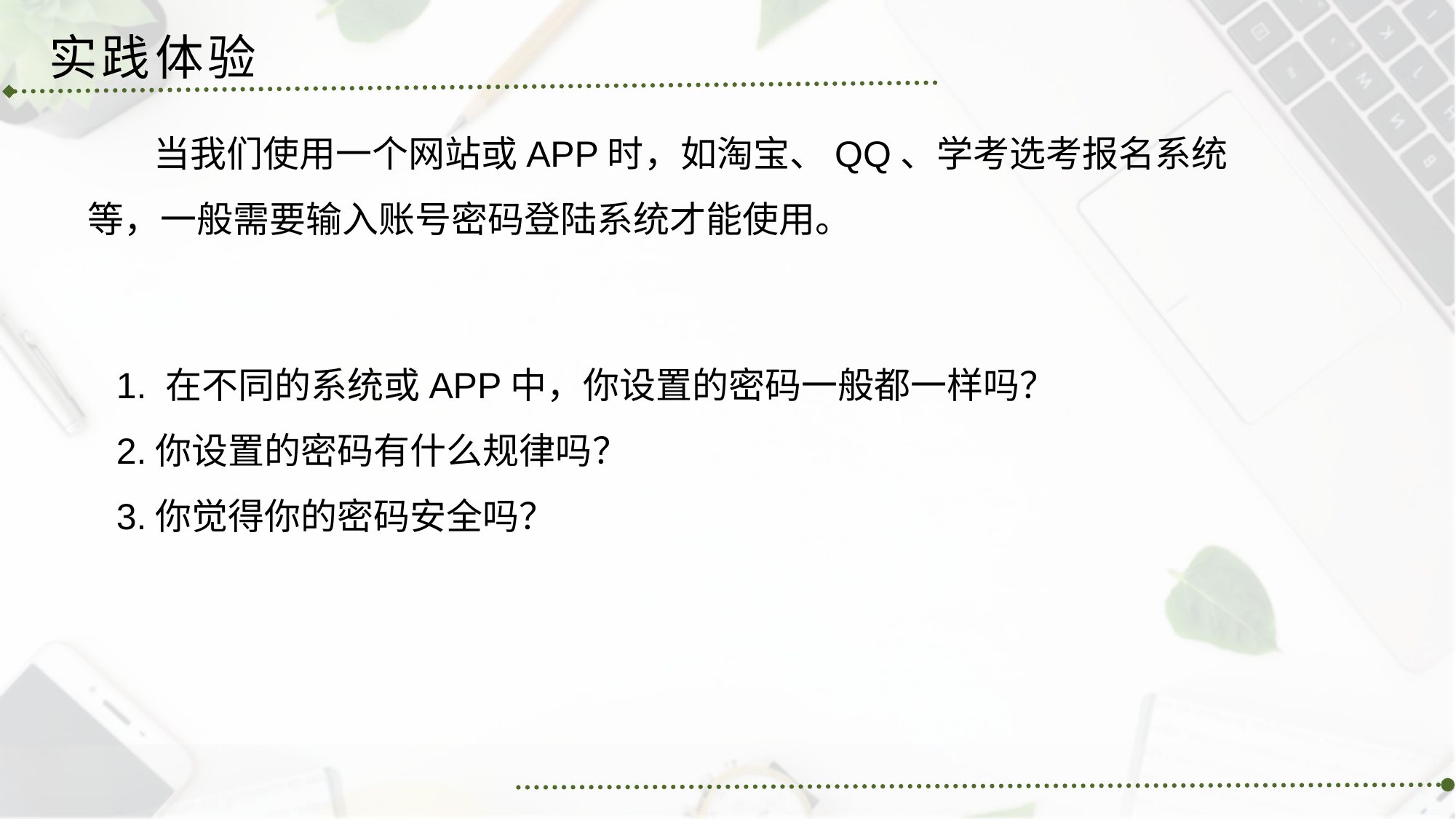

实践体验
       当我们使用一个网站或APP时，如淘宝、QQ、学考选考报名系统等，一般需要输入账号密码登陆系统才能使用。
1. 在不同的系统或APP中，你设置的密码一般都一样吗？
2.你设置的密码有什么规律吗？
3.你觉得你的密码安全吗？